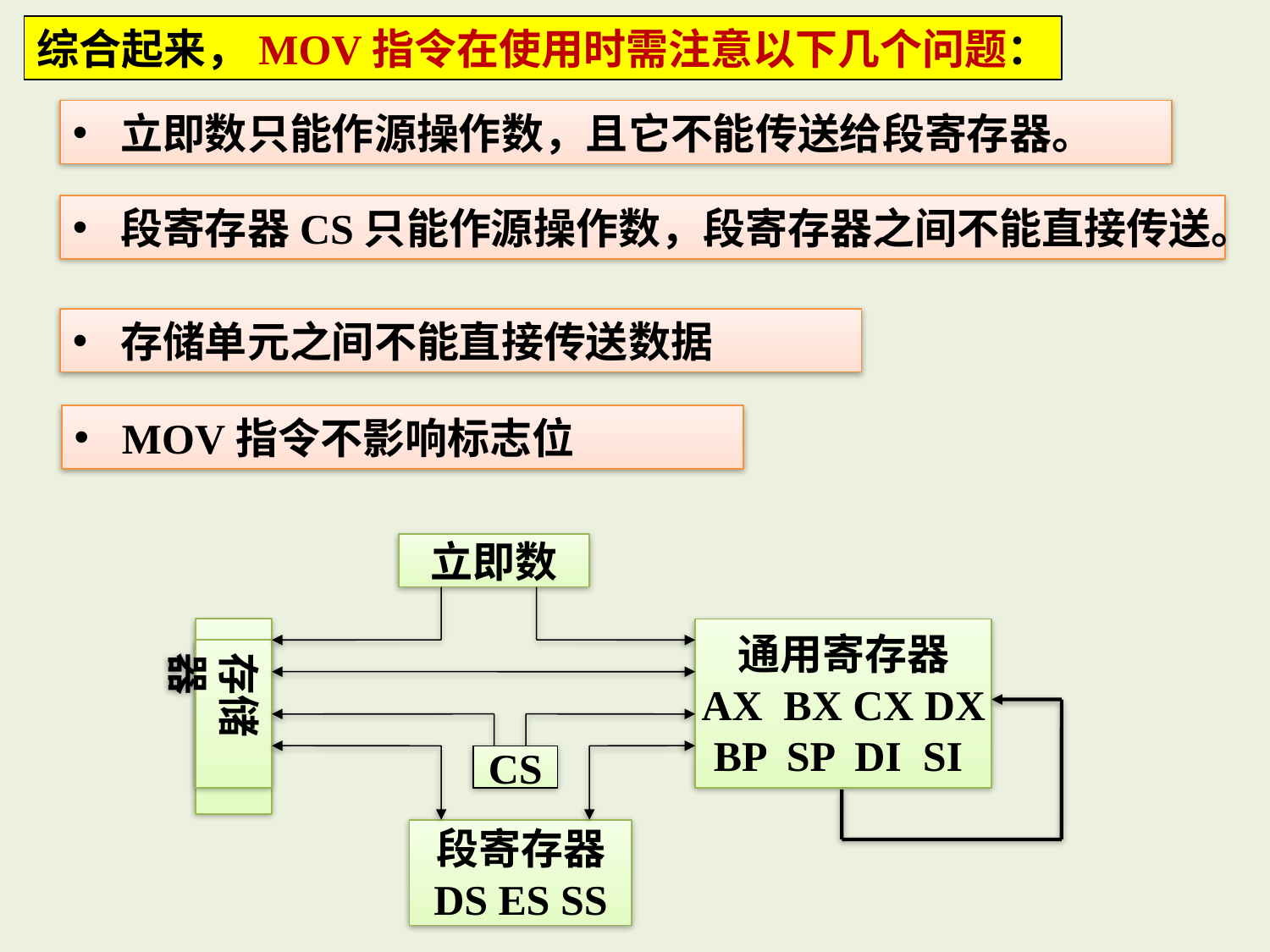

综合起来，MOV指令在使用时需注意以下几个问题：
立即数只能作源操作数，且它不能传送给段寄存器。
段寄存器CS只能作源操作数，段寄存器之间不能直接传送。
存储单元之间不能直接传送数据
MOV指令不影响标志位
立即数

通用寄存器
AX  BX CX DX
BP  SP  DI  SI
存储器

CS

段寄存器
DS ES SS

107